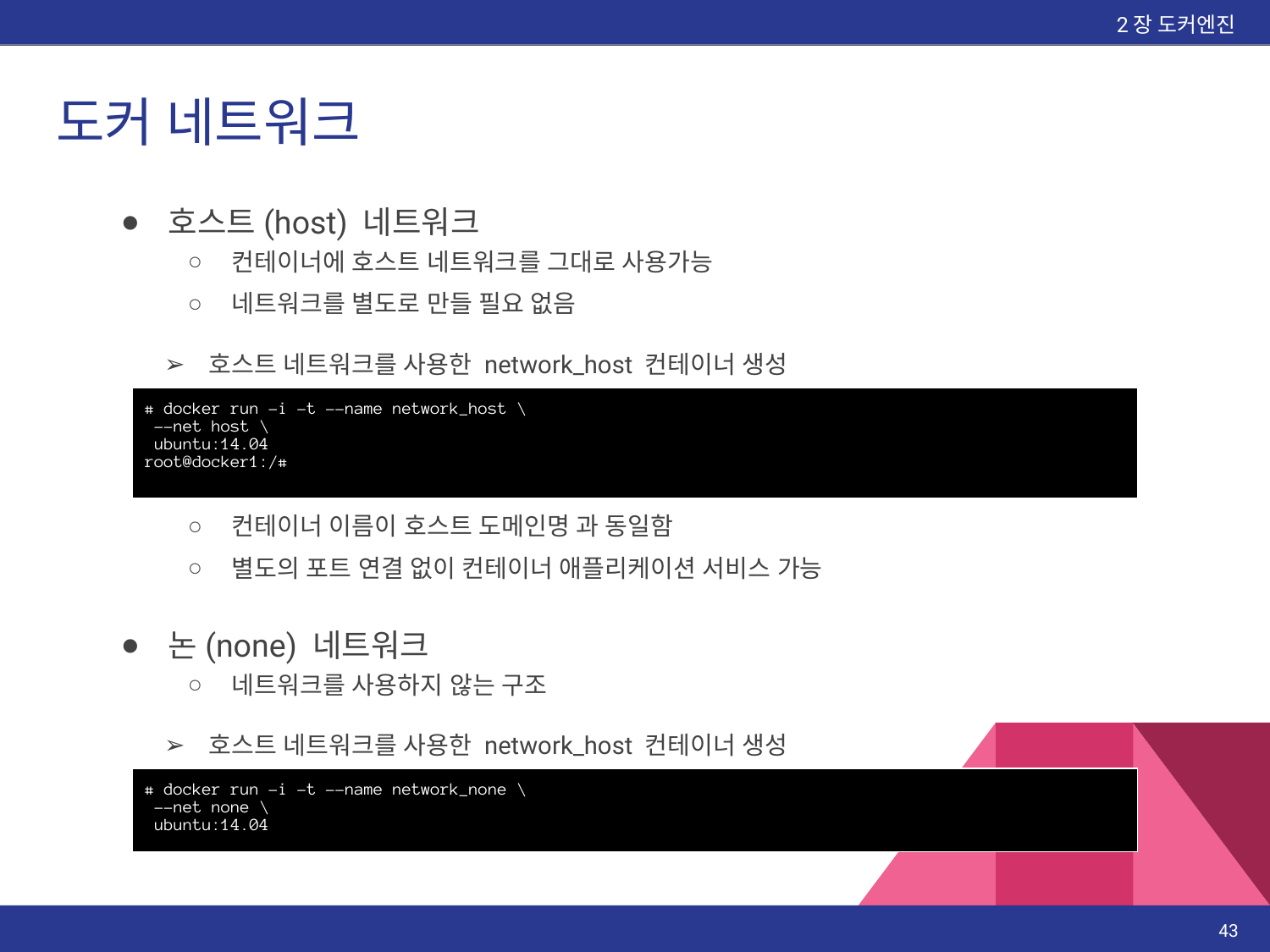

2장 도커엔진
# 도커 네트워크
호스트(host) 네트워크
컨테이너에 호스트 네트워크를 그대로 사용가능
네트워크를 별도로 만들 필요 없음
호스트 네트워크를 사용한 network_host 컨테이너 생성

| # docker run -i -t --name network\_host \ --net host \ ubuntu:14.04 root@docker1:/# |
| --- |
컨테이너 이름이 호스트 도메인명 과 동일함
별도의 포트 연결 없이 컨테이너 애플리케이션 서비스 가능
논(none) 네트워크
네트워크를 사용하지 않는 구조
호스트 네트워크를 사용한 network_host 컨테이너 생성

| # docker run -i -t --name network\_none \ --net none \ ubuntu:14.04 |
| --- |
43